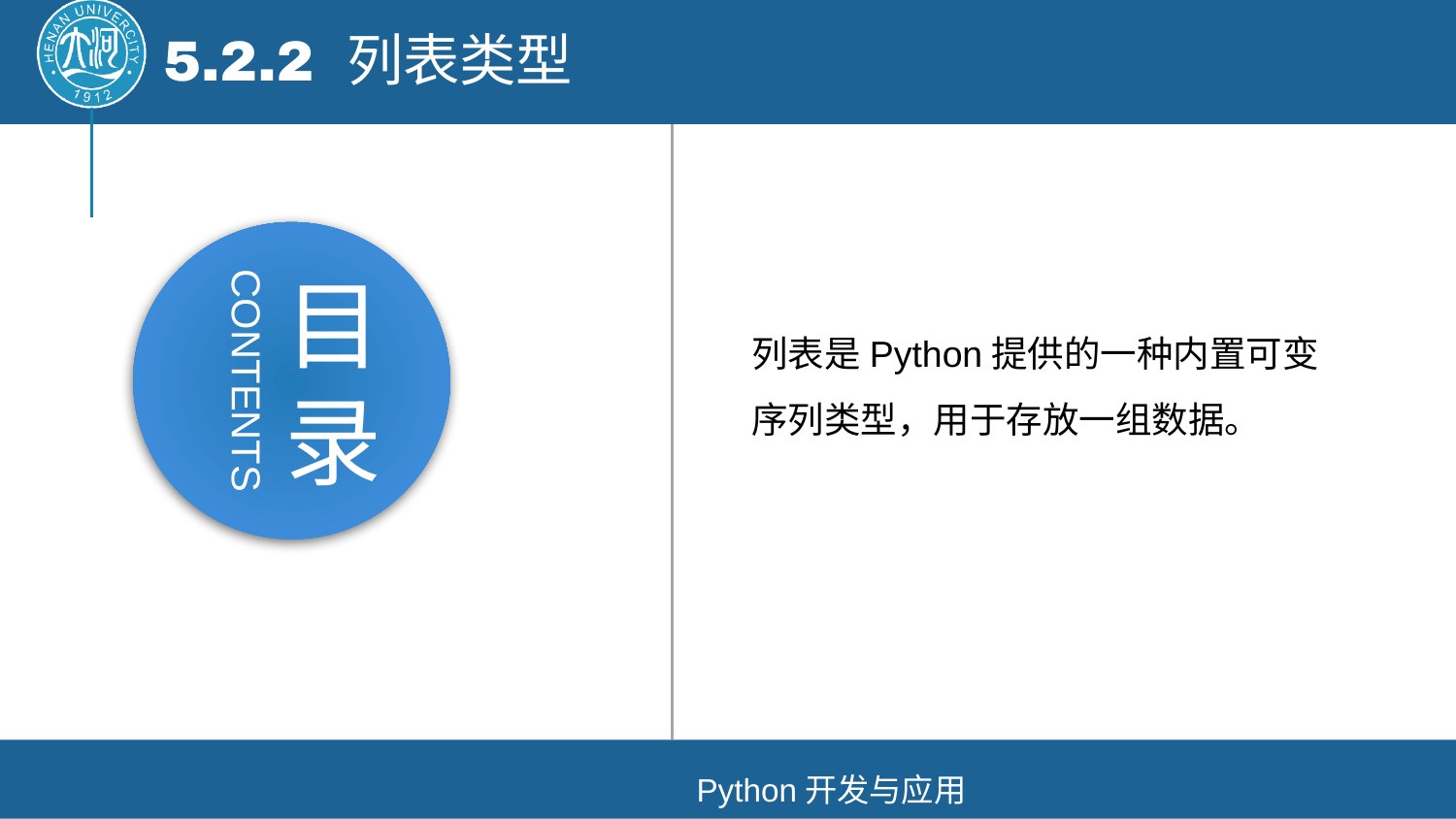

5.2.2 列表类型
列表是Python提供的一种内置可变序列类型，用于存放一组数据。

Python开发与应用
14